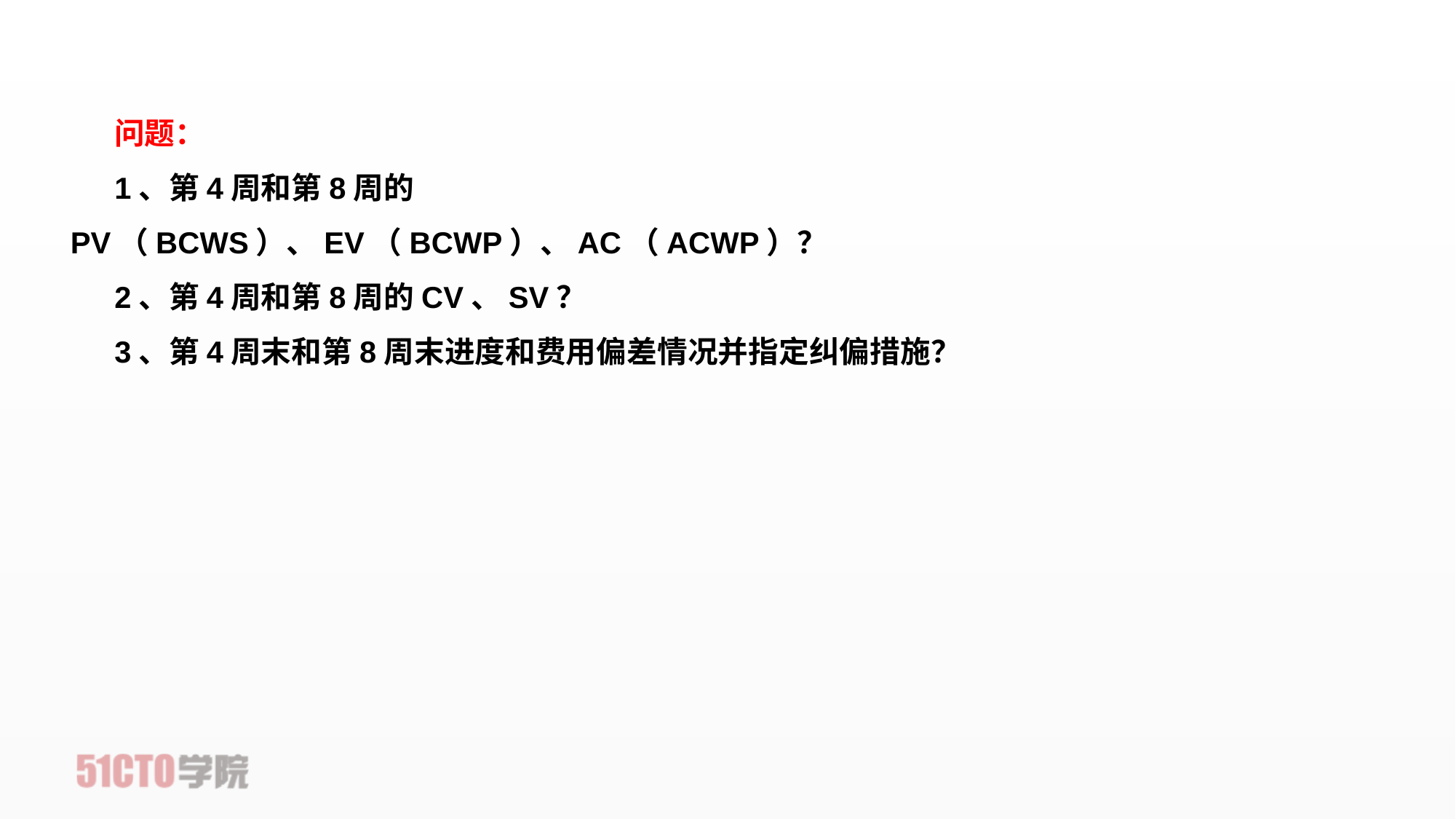

问题：
1、第4周和第8周的PV（BCWS）、EV（BCWP）、AC（ACWP）？
2、第4周和第8周的CV、SV？
3、第4周末和第8周末进度和费用偏差情况并指定纠偏措施？